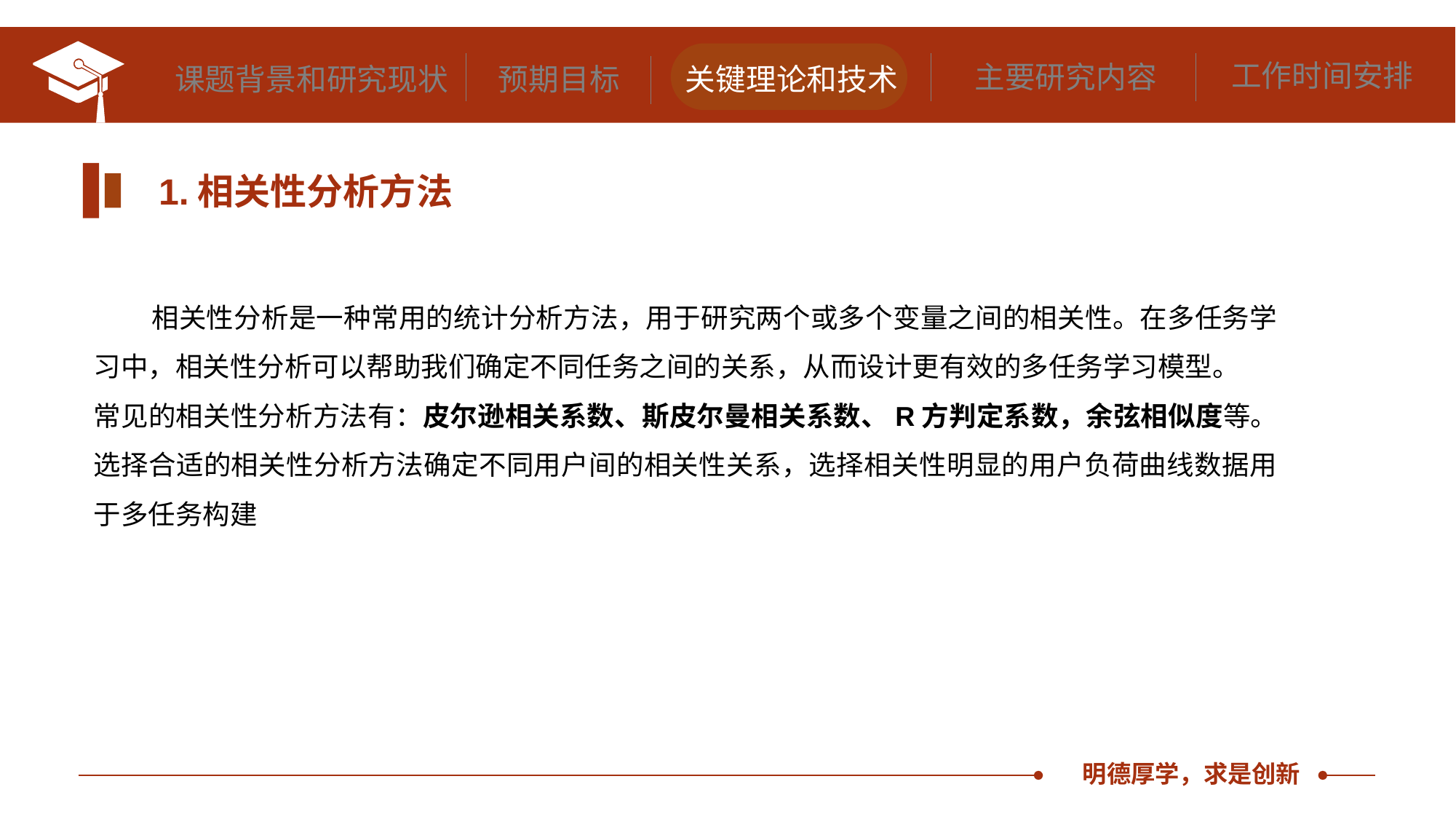

工作时间安排
主要研究内容
课题背景和研究现状
预期目标
关键理论和技术

1.相关性分析方法

        相关性分析是一种常用的统计分析方法，用于研究两个或多个变量之间的相关性。在多任务学习中，相关性分析可以帮助我们确定不同任务之间的关系，从而设计更有效的多任务学习模型。
常见的相关性分析方法有：皮尔逊相关系数、斯皮尔曼相关系数、R方判定系数，余弦相似度等。选择合适的相关性分析方法确定不同用户间的相关性关系，选择相关性明显的用户负荷曲线数据用于多任务构建